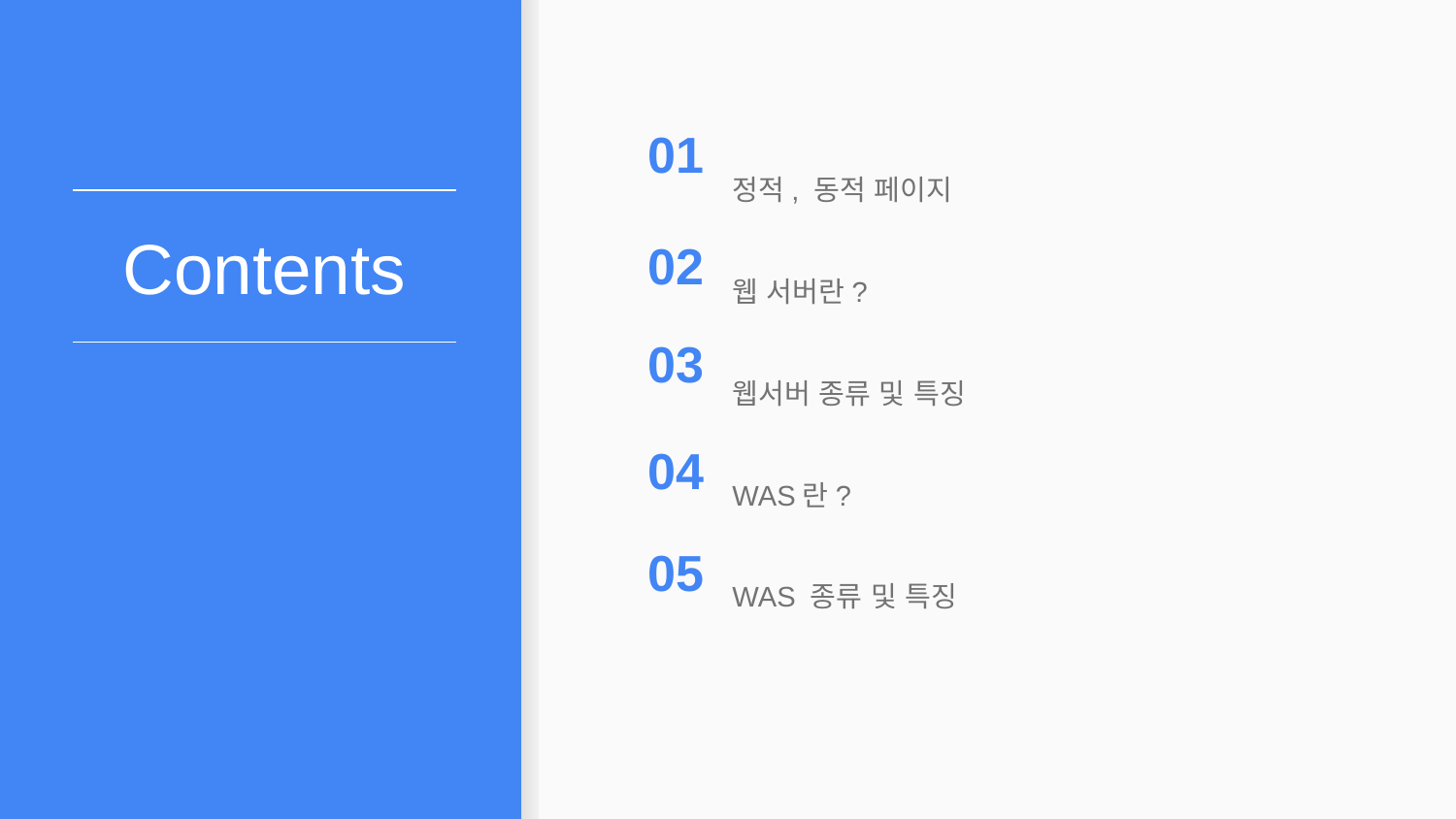

정적, 동적 페이지
웹 서버란?
웹서버 종류 및 특징
WAS란?
WAS 종류 및 특징

01
# Contents
02
03
04
05